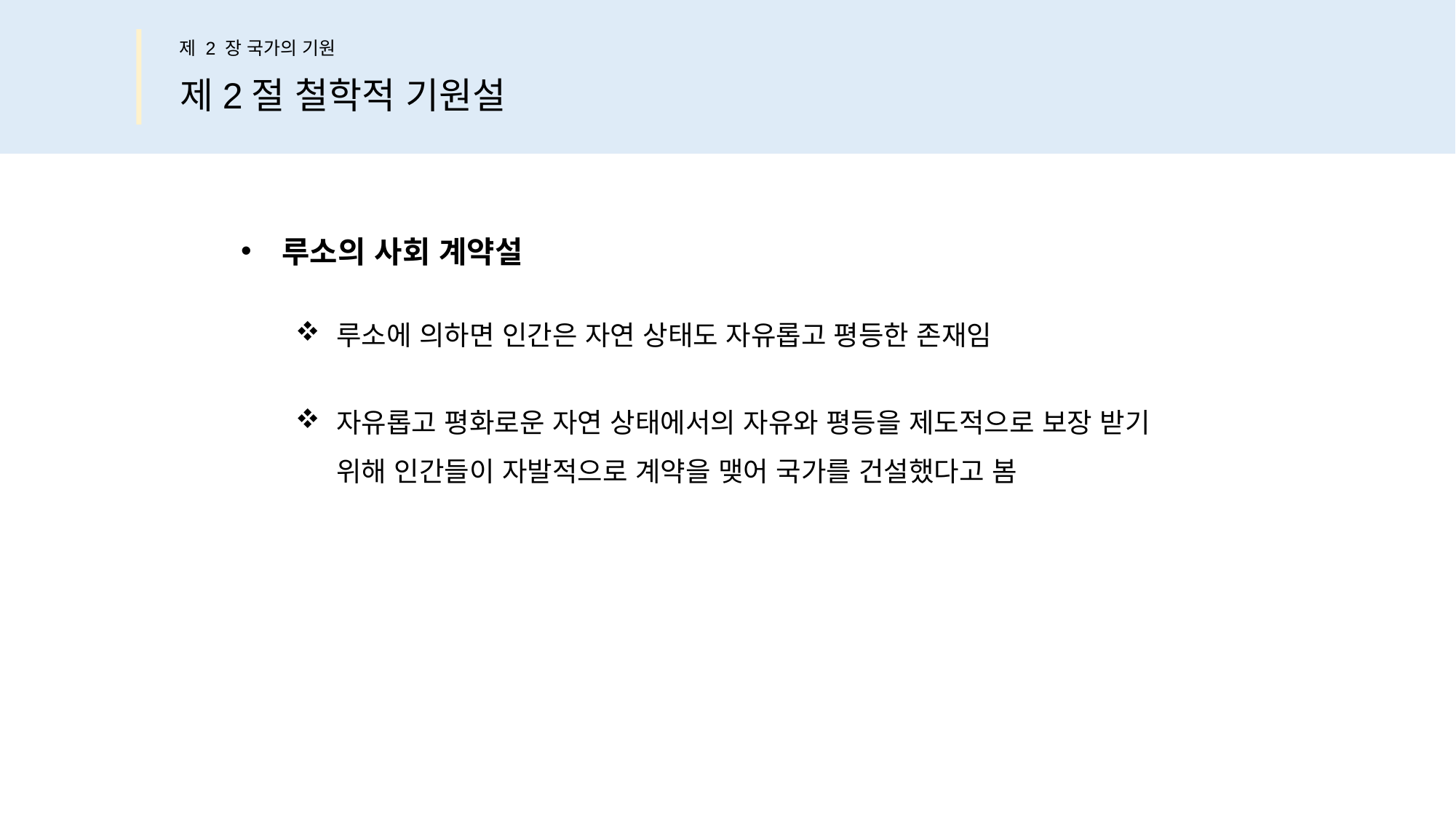

제 2 장 국가의 기원
제2절 철학적 기원설
루소의 사회 계약설

루소에 의하면 인간은 자연 상태도 자유롭고 평등한 존재임

자유롭고 평화로운 자연 상태에서의 자유와 평등을 제도적으로 보장 받기
위해 인간들이 자발적으로 계약을 맺어 국가를 건설했다고 봄